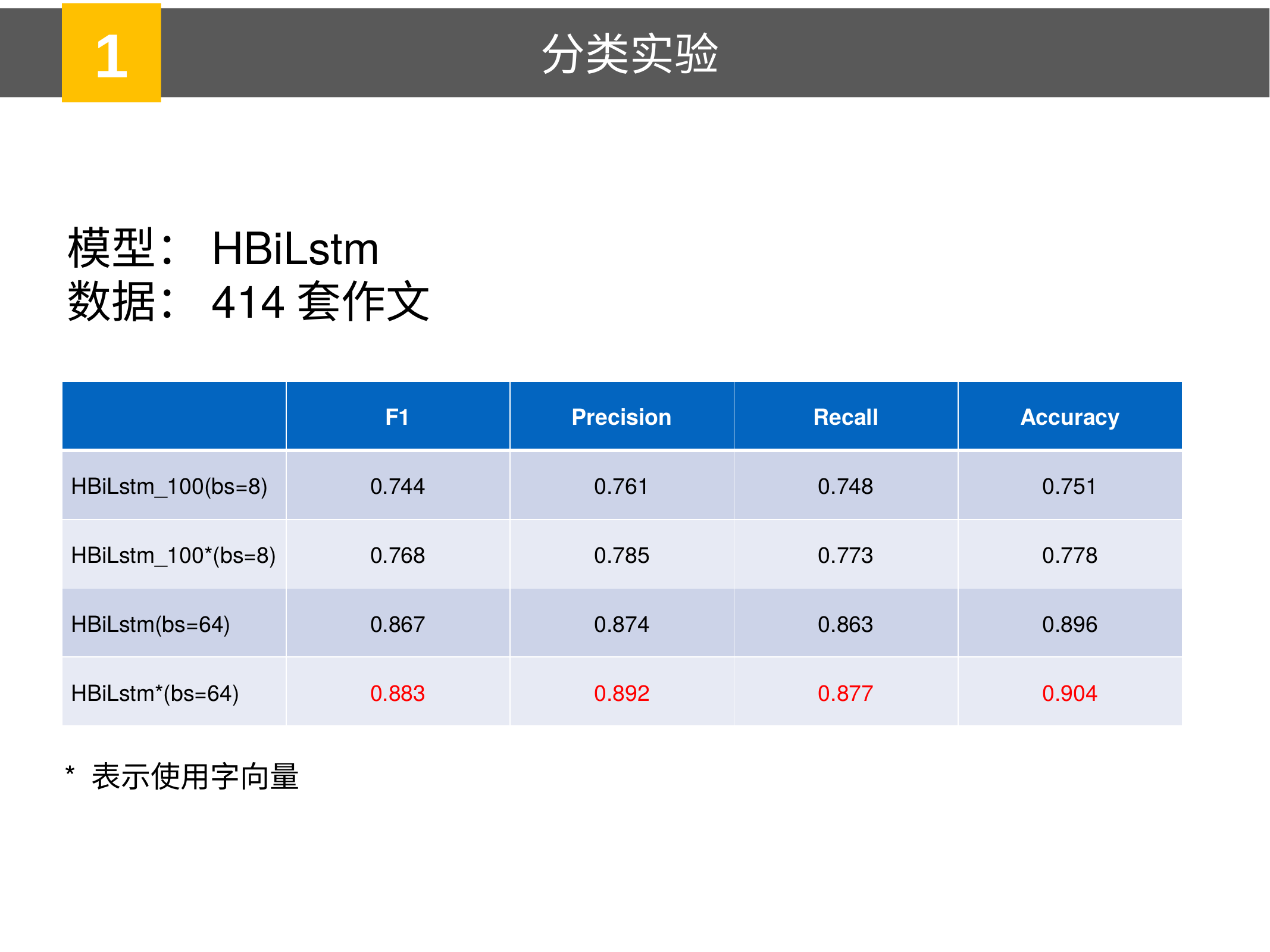

1

分类实验
模型：HBiLstm
数据：414套作文
|  | F1 | Precision | Recall | Accuracy |
| --- | --- | --- | --- | --- |
| HBiLstm\_100(bs=8) | 0.744 | 0.761 | 0.748 | 0.751 |
| HBiLstm\_100\*(bs=8) | 0.768 | 0.785 | 0.773 | 0.778 |
| HBiLstm(bs=64) | 0.867 | 0.874 | 0.863 | 0.896 |
| HBiLstm\*(bs=64) | 0.883 | 0.892 | 0.877 | 0.904 |
* 表示使用字向量